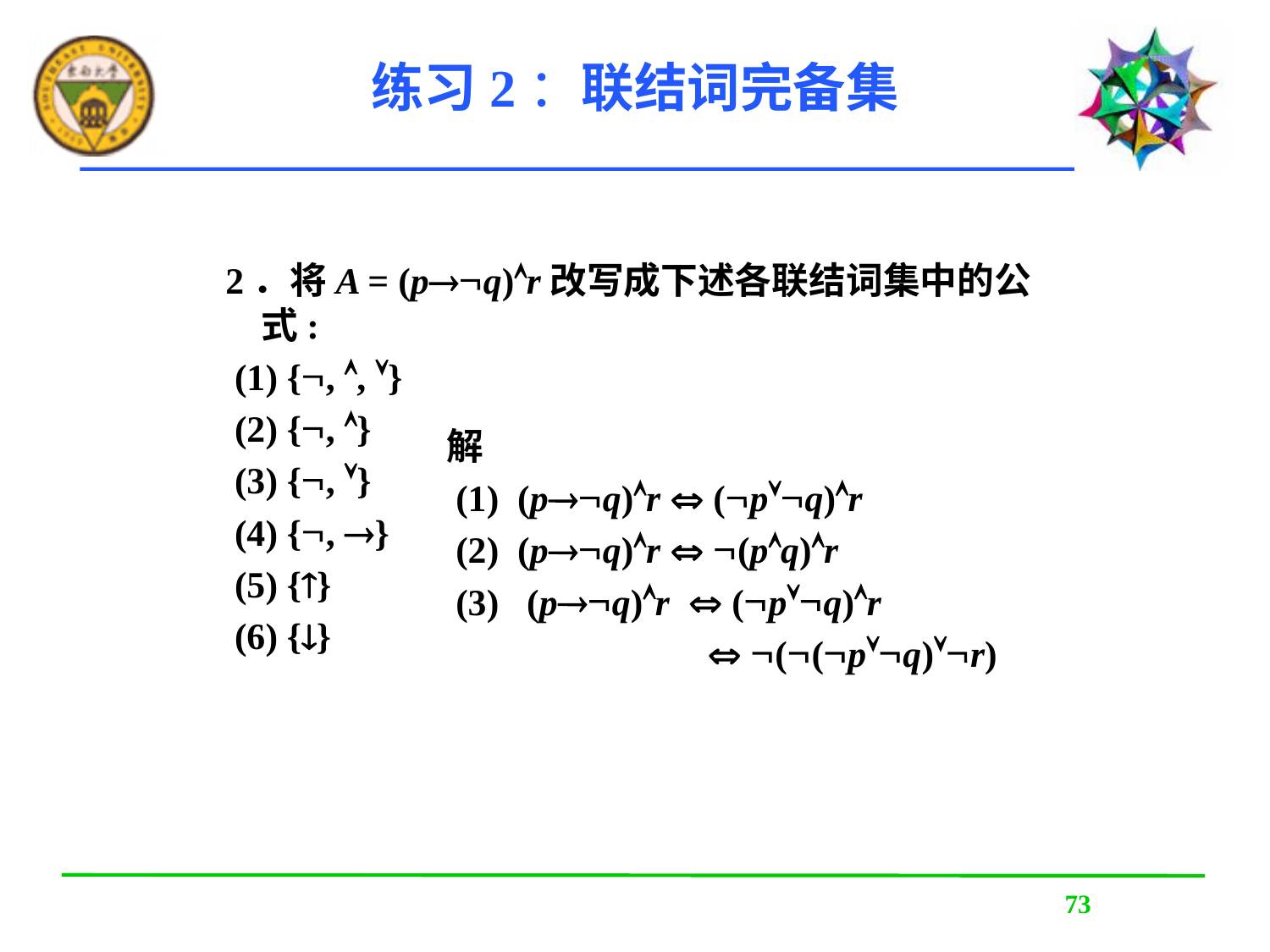

# 练习2：联结词完备集
2．将A = (p→¬q)∧r改写成下述各联结词集中的公式:
 (1) {¬, ∧, ∨}
 (2) {¬, ∧}
 (3) {¬, ∨}
 (4) {¬, →}
 (5) {↑}
 (6) {↓}
解
 (1)  (p→¬q)∧r ⇔ (¬p∨¬q)∧r
 (2)  (p→¬q)∧r ⇔ ¬(p∧q)∧r
 (3)   (p→¬q)∧r  ⇔ (¬p∨¬q)∧r
                            ⇔ ¬(¬(¬p∨¬q)∨¬r)